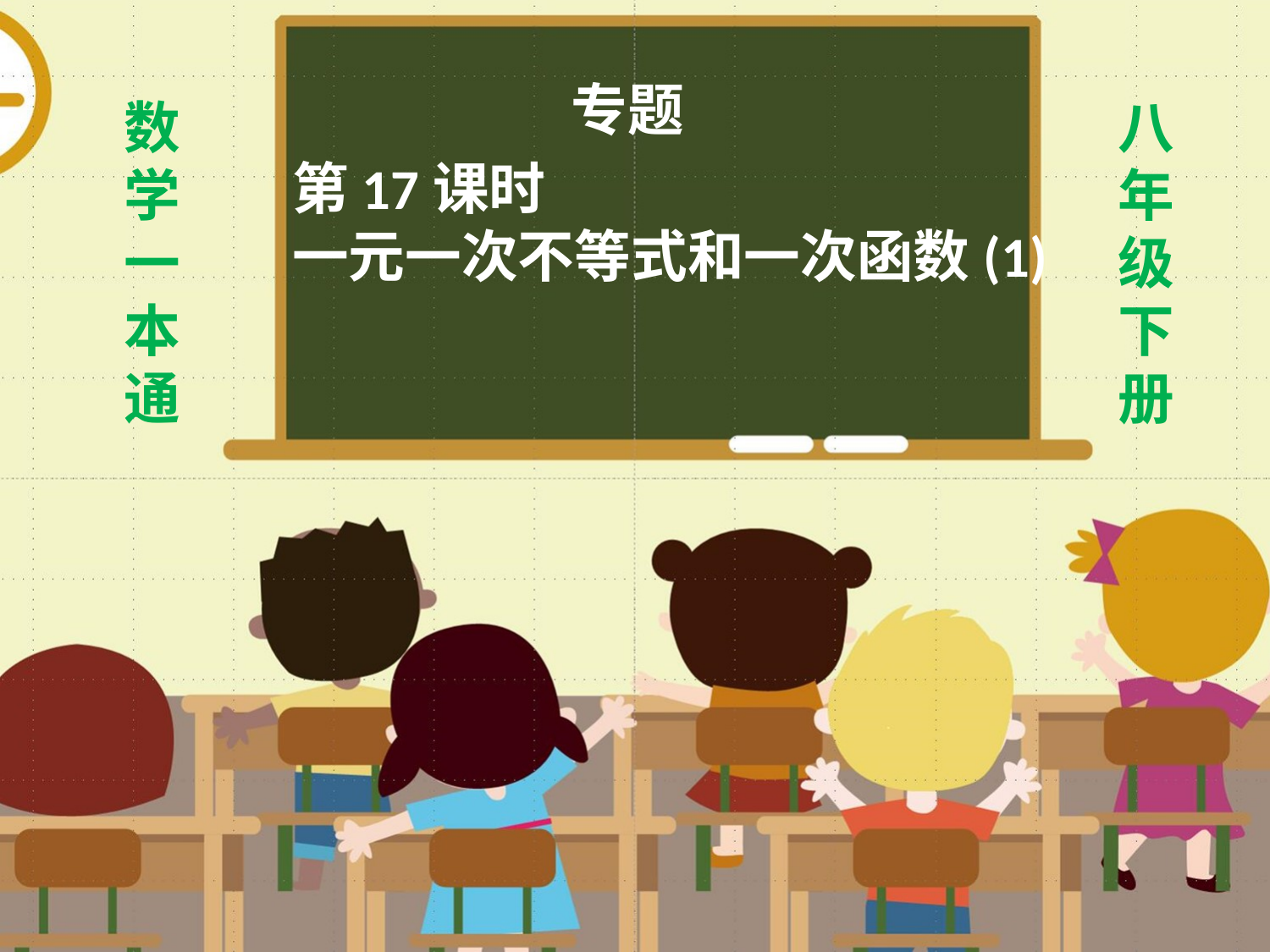

专题
数
学
一
本
通
八年级下册
第17课时
一元一次不等式和一次函数(1)